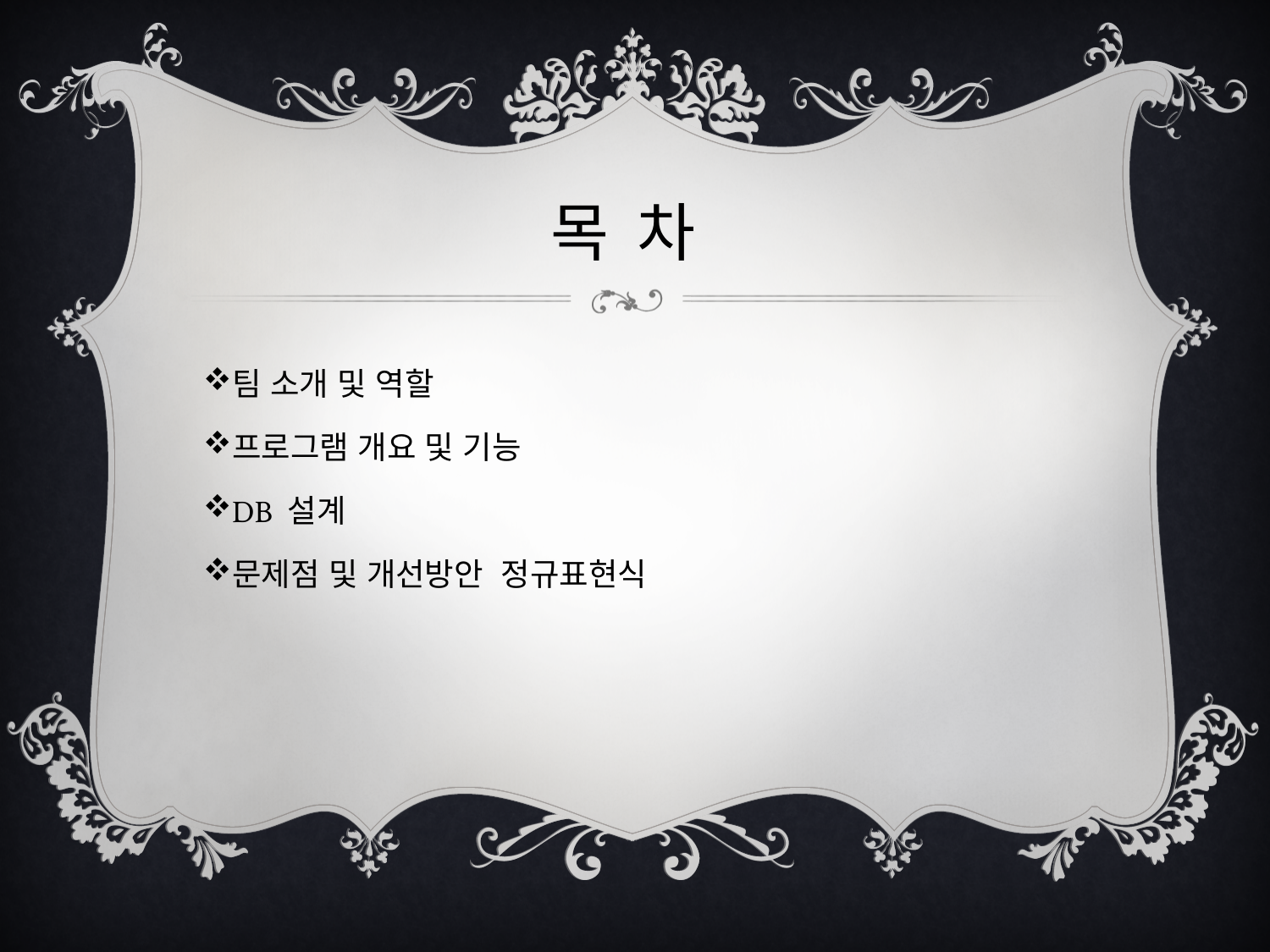

# 목 차
팀 소개 및 역할
프로그램 개요 및 기능
DB 설계
문제점 및 개선방안  정규표현식